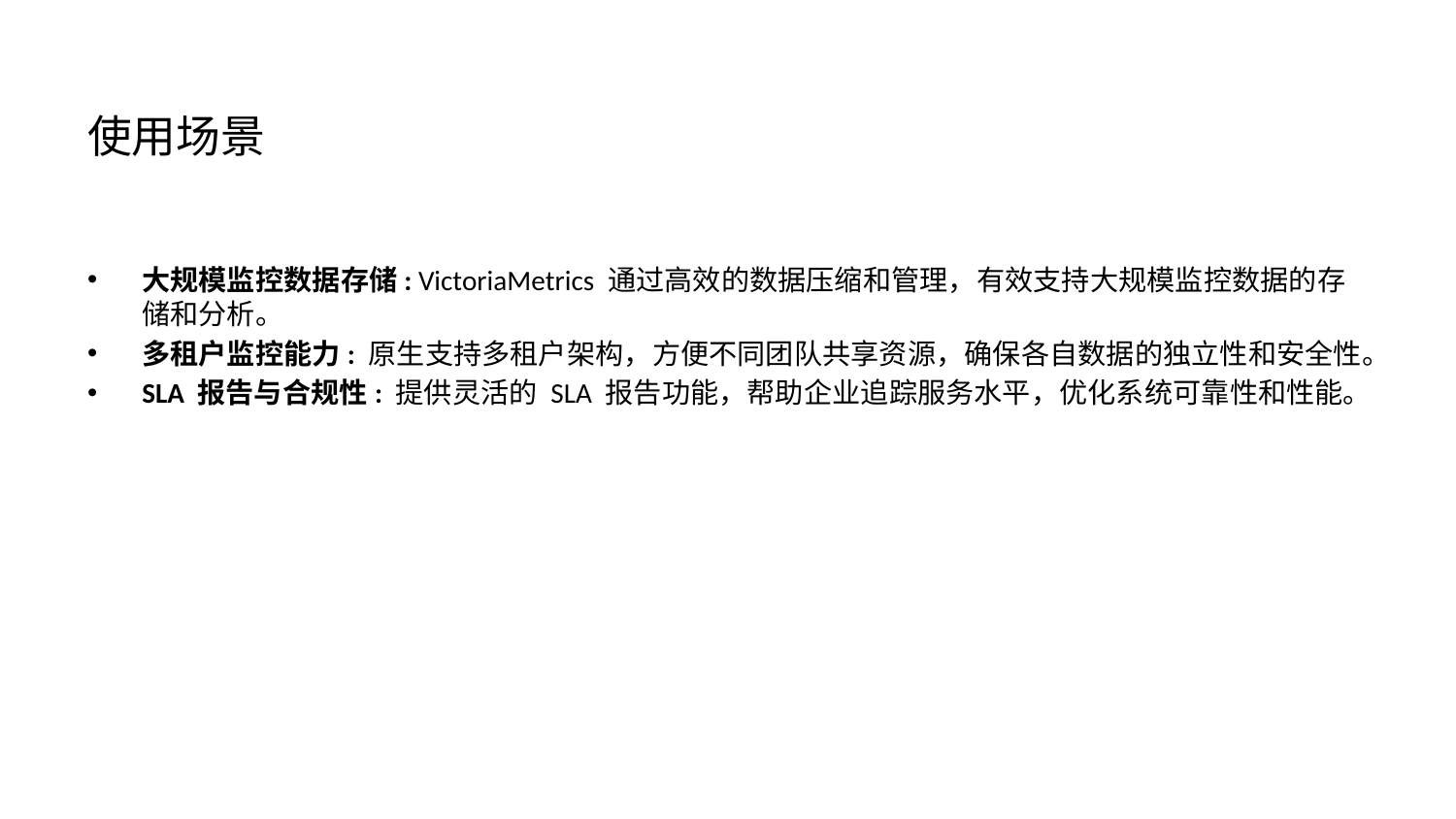

# 使用场景
大规模监控数据存储: VictoriaMetrics 通过高效的数据压缩和管理，有效支持大规模监控数据的存储和分析。
多租户监控能力: 原生支持多租户架构，方便不同团队共享资源，确保各自数据的独立性和安全性。
SLA 报告与合规性: 提供灵活的 SLA 报告功能，帮助企业追踪服务水平，优化系统可靠性和性能。